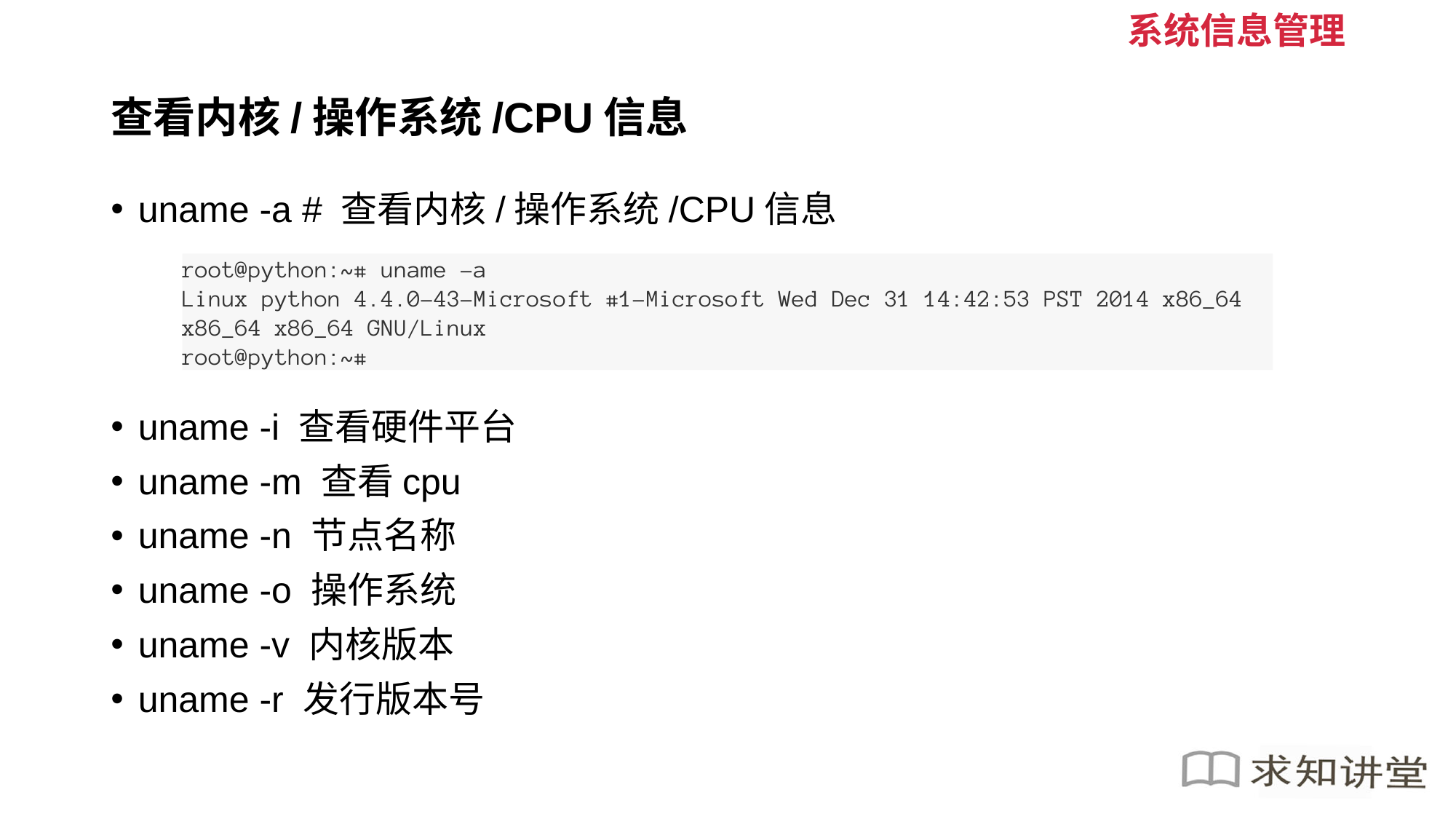

系统信息管理
# 查看内核/操作系统/CPU信息
uname -a # 查看内核/操作系统/CPU信息

uname -i 查看硬件平台
uname -m 查看cpu
uname -n 节点名称
uname -o 操作系统
uname -v 内核版本
uname -r 发行版本号

root@python:~# uname -a
Linux python 4.4.0-43-Microsoft #1-Microsoft Wed Dec 31 14:42:53 PST 2014 x86_64 x86_64 x86_64 GNU/Linux
root@python:~#